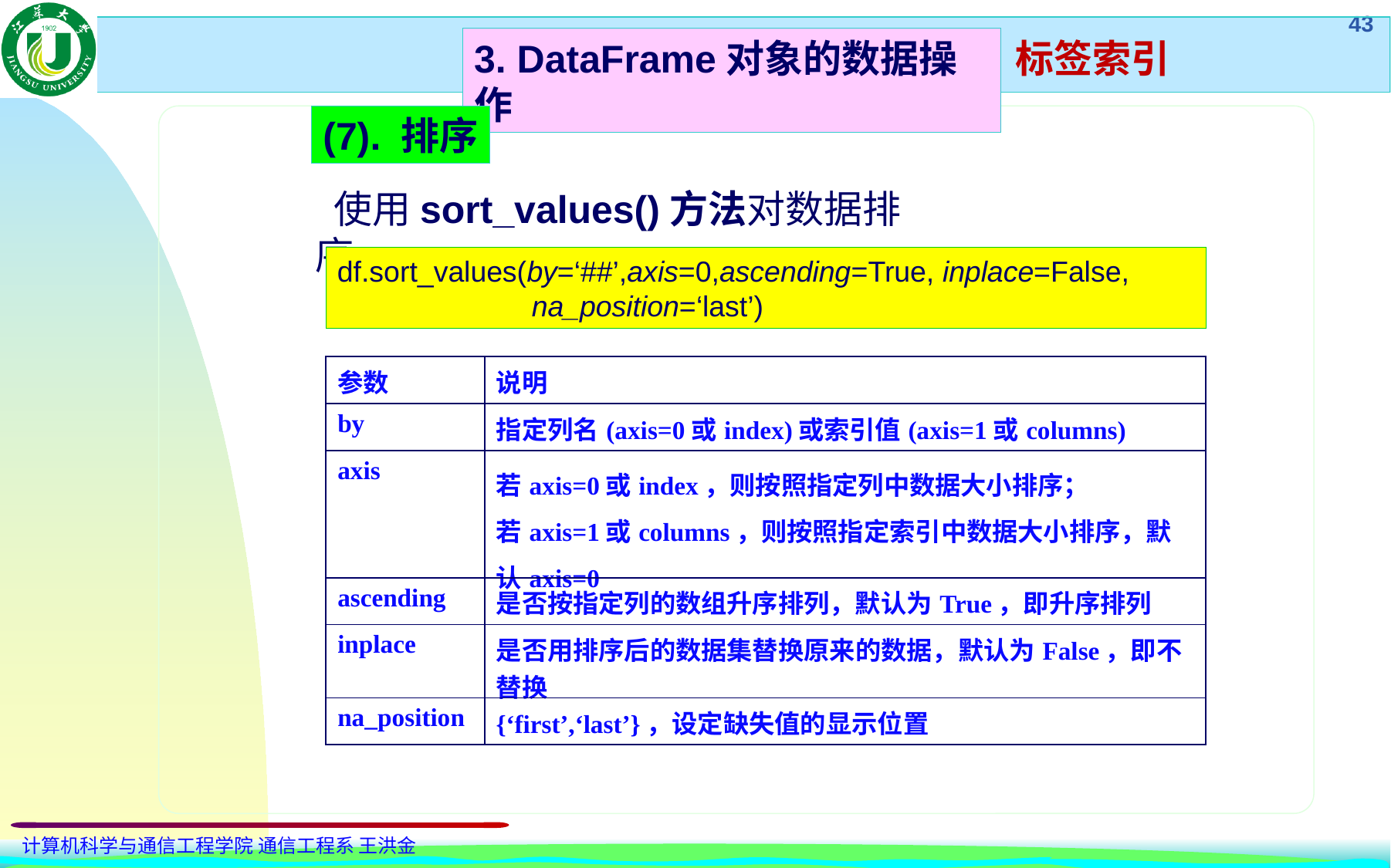

标签索引
3. DataFrame对象的数据操作
(7). 排序
 使用sort_values()方法对数据排序。
df.sort_values(by=‘##’,axis=0,ascending=True, inplace=False,
                        na_position=‘last’)
| 参数 | 说明 |
| --- | --- |
| by | 指定列名(axis=0或index)或索引值(axis=1或columns) |
| axis | 若axis=0或index，则按照指定列中数据大小排序； 若axis=1或columns，则按照指定索引中数据大小排序，默认axis=0 |
| ascending | 是否按指定列的数组升序排列，默认为True，即升序排列 |
| inplace | 是否用排序后的数据集替换原来的数据，默认为False，即不替换 |
| na\_position | {‘first’,‘last’}，设定缺失值的显示位置 |